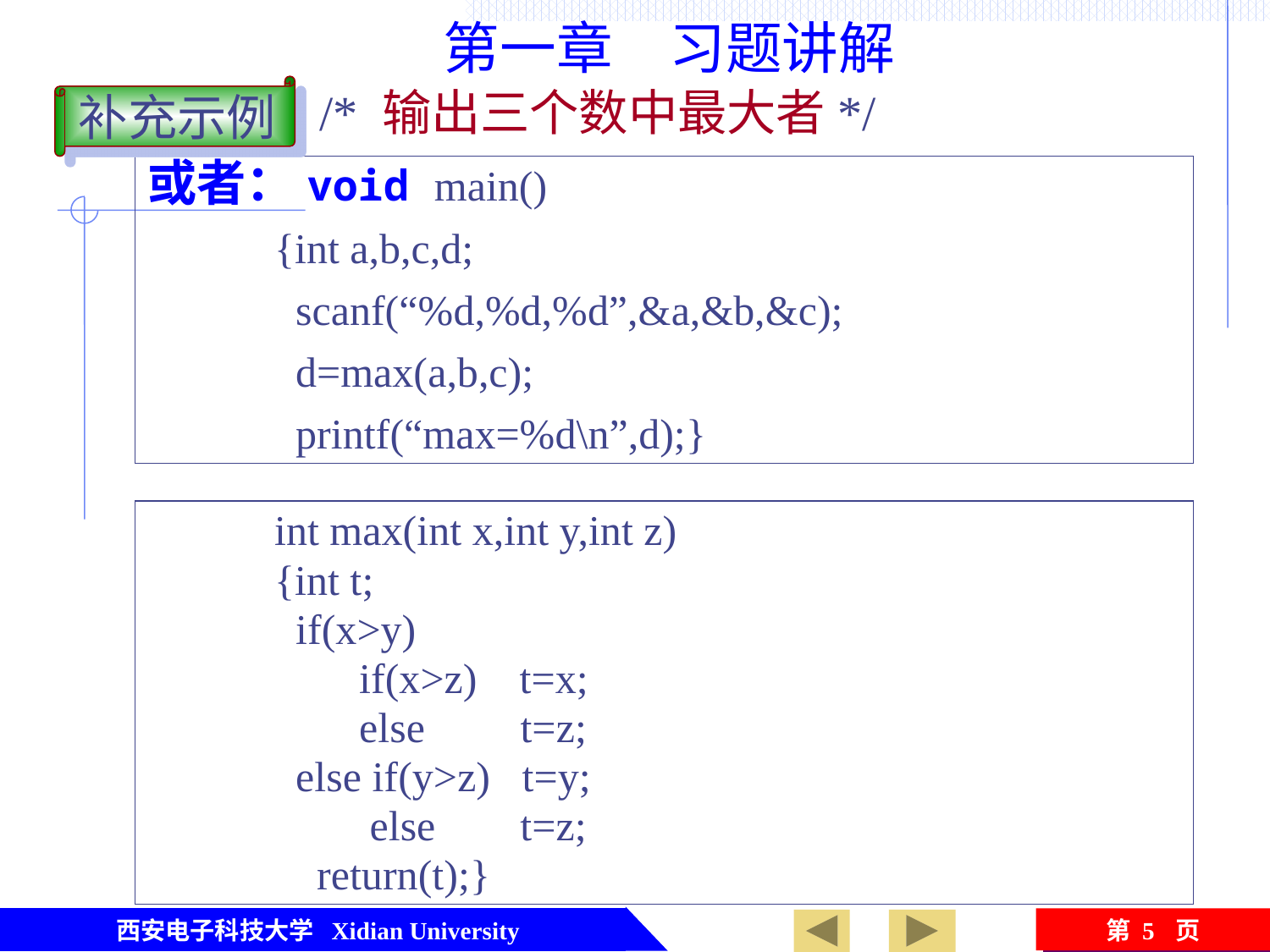

第一章　习题讲解
补充示例
/* 输出三个数中最大者*/
或者：void main()
	{int a,b,c,d;
              scanf(“%d,%d,%d”,&a,&b,&c);
	  d=max(a,b,c);
              printf(“max=%d\n”,d);}
	int max(int x,int y,int z)
	{int t;
              if(x>y)
                    if(x>z)    t=x;
                    else         t=z;
              else if(y>z)   t=y;
                     else        t=z;
                return(t);}

西安电子科技大学  Xidian University
第 5 页